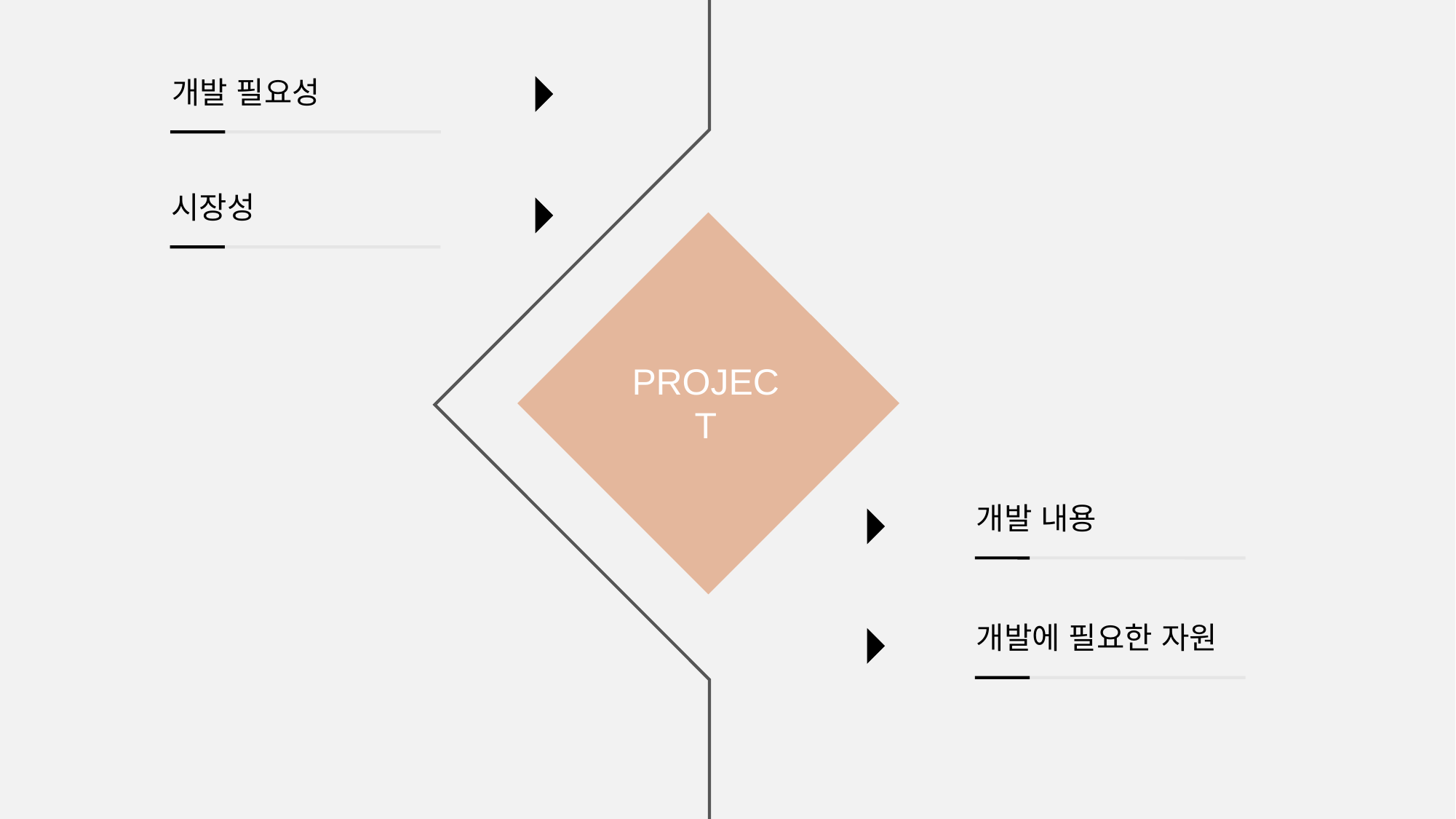

개발 필요성

시장성

START
PROJECT
개발 내용

개발에 필요한 자원